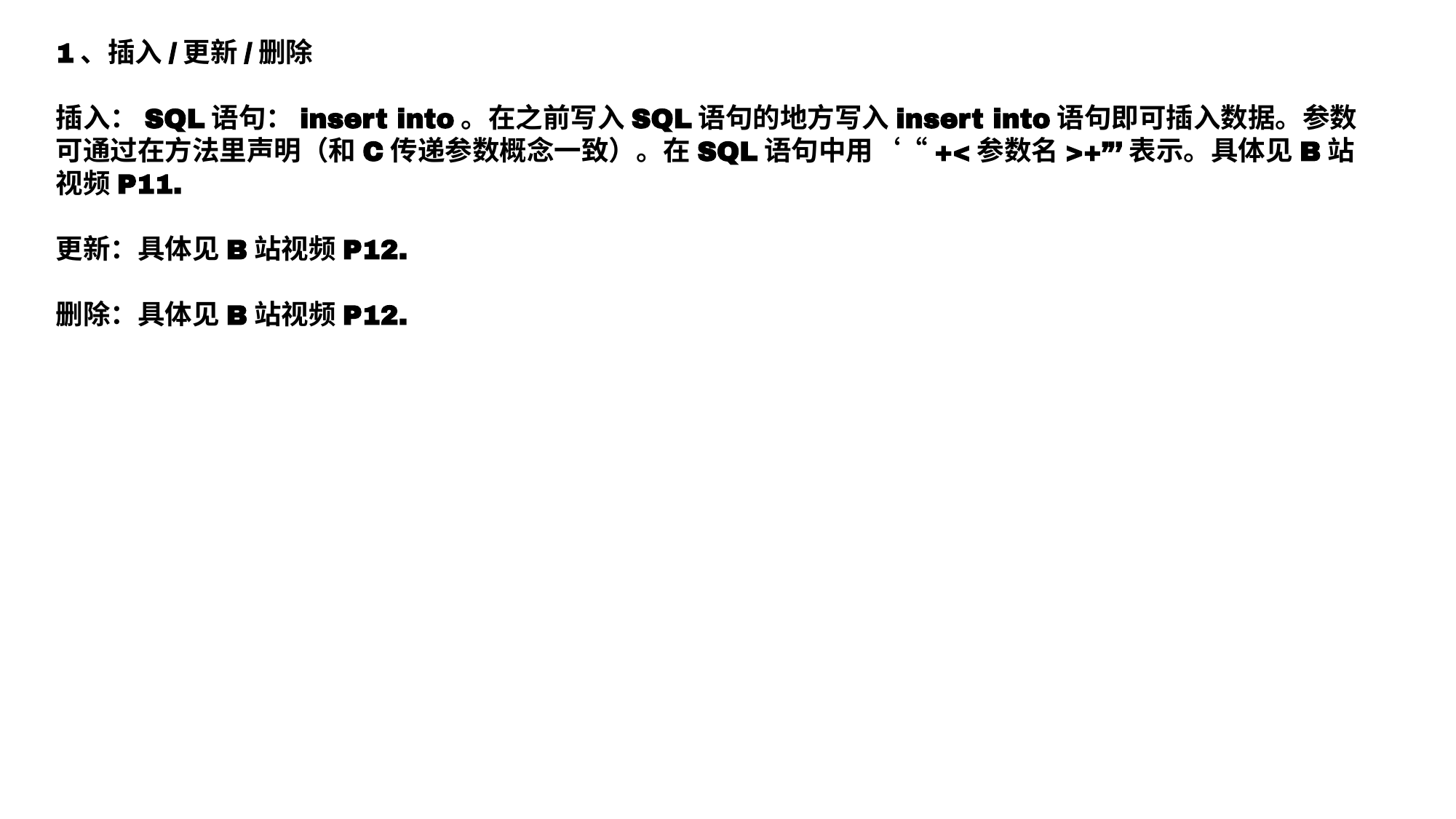

1、插入/更新/删除

插入：SQL语句：insert into。在之前写入SQL语句的地方写入insert into语句即可插入数据。参数可通过在方法里声明（和C传递参数概念一致）。在SQL语句中用‘“+<参数名>+”’表示。具体见B站视频P11.

更新：具体见B站视频P12.

删除：具体见B站视频P12.